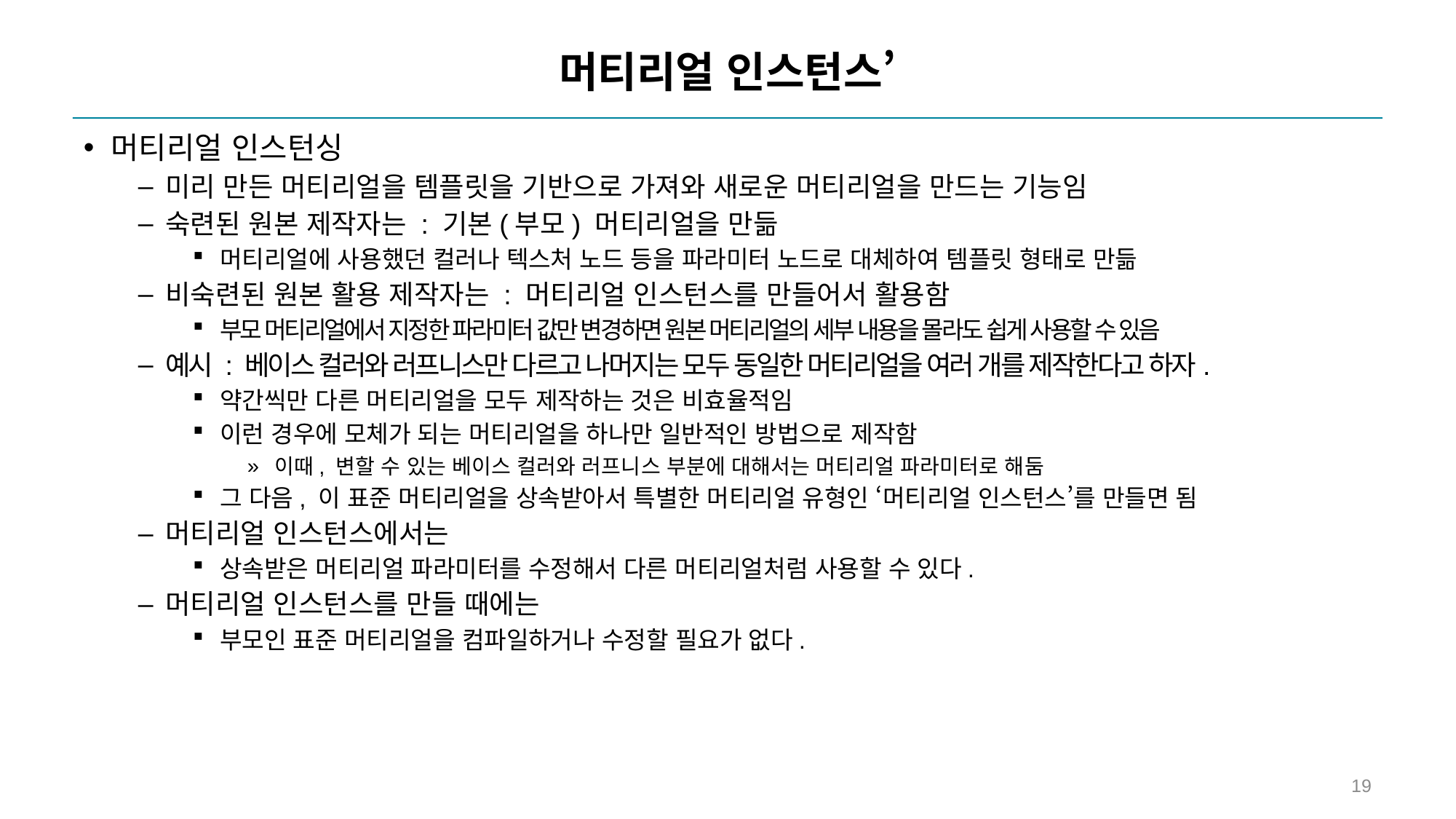

# 머티리얼 인스턴스’
머티리얼 인스턴싱
미리 만든 머티리얼을 템플릿을 기반으로 가져와 새로운 머티리얼을 만드는 기능임
숙련된 원본 제작자는 : 기본(부모) 머티리얼을 만듦
머티리얼에 사용했던 컬러나 텍스처 노드 등을 파라미터 노드로 대체하여 템플릿 형태로 만듦
비숙련된 원본 활용 제작자는 : 머티리얼 인스턴스를 만들어서 활용함
부모 머티리얼에서 지정한 파라미터 값만 변경하면 원본 머티리얼의 세부 내용을 몰라도 쉽게 사용할 수 있음
예시 : 베이스 컬러와 러프니스만 다르고 나머지는 모두 동일한 머티리얼을 여러 개를 제작한다고 하자.
약간씩만 다른 머티리얼을 모두 제작하는 것은 비효율적임
이런 경우에 모체가 되는 머티리얼을 하나만 일반적인 방법으로 제작함
이때, 변할 수 있는 베이스 컬러와 러프니스 부분에 대해서는 머티리얼 파라미터로 해둠
그 다음, 이 표준 머티리얼을 상속받아서 특별한 머티리얼 유형인 ‘머티리얼 인스턴스’를 만들면 됨
머티리얼 인스턴스에서는
상속받은 머티리얼 파라미터를 수정해서 다른 머티리얼처럼 사용할 수 있다.
머티리얼 인스턴스를 만들 때에는
부모인 표준 머티리얼을 컴파일하거나 수정할 필요가 없다.

19